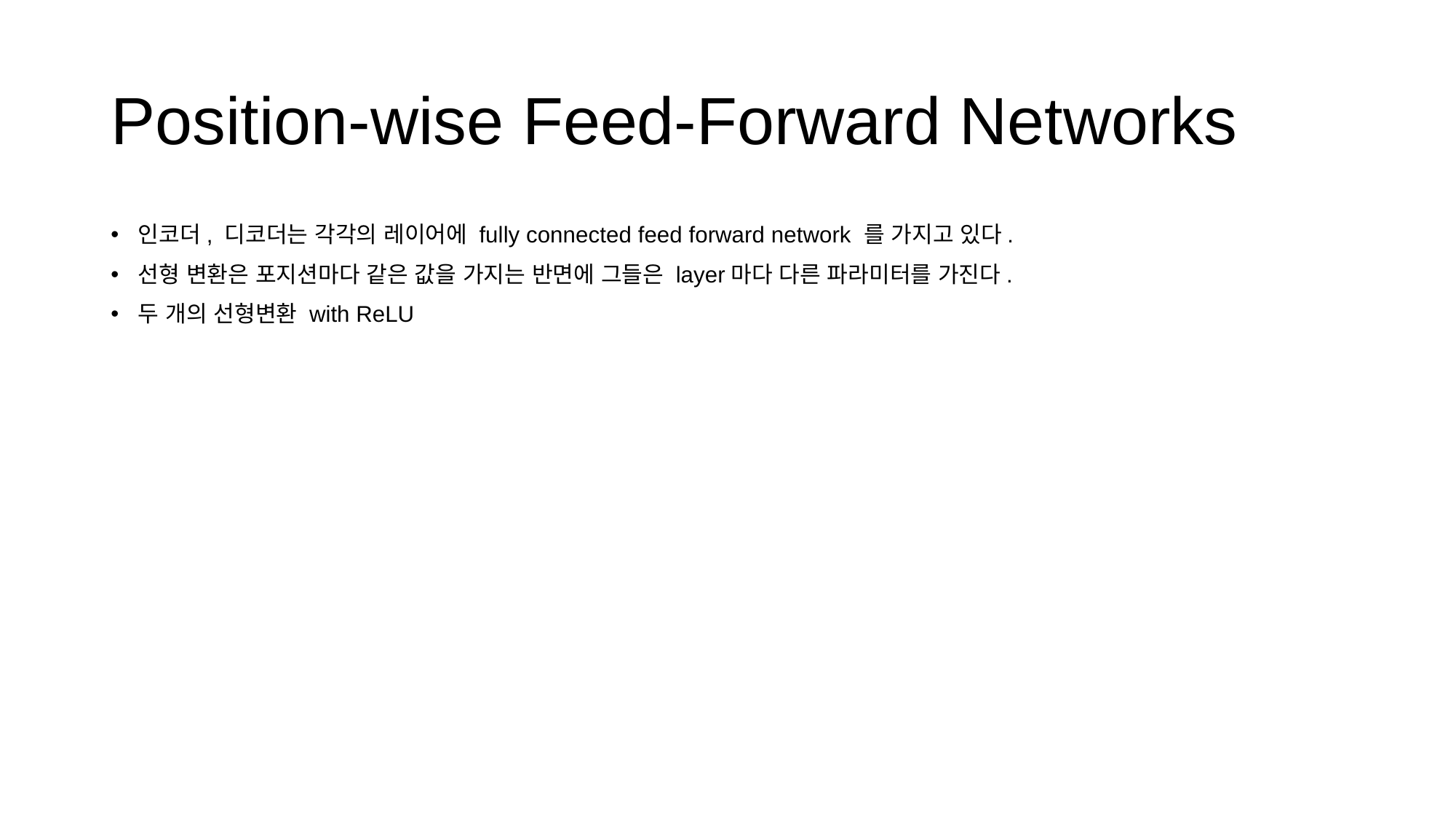

# Position-wise Feed-Forward Networks
인코더, 디코더는 각각의 레이어에 fully connected feed forward network 를 가지고 있다.
선형 변환은 포지션마다 같은 값을 가지는 반면에 그들은 layer마다 다른 파라미터를 가진다.
두 개의 선형변환 with ReLU